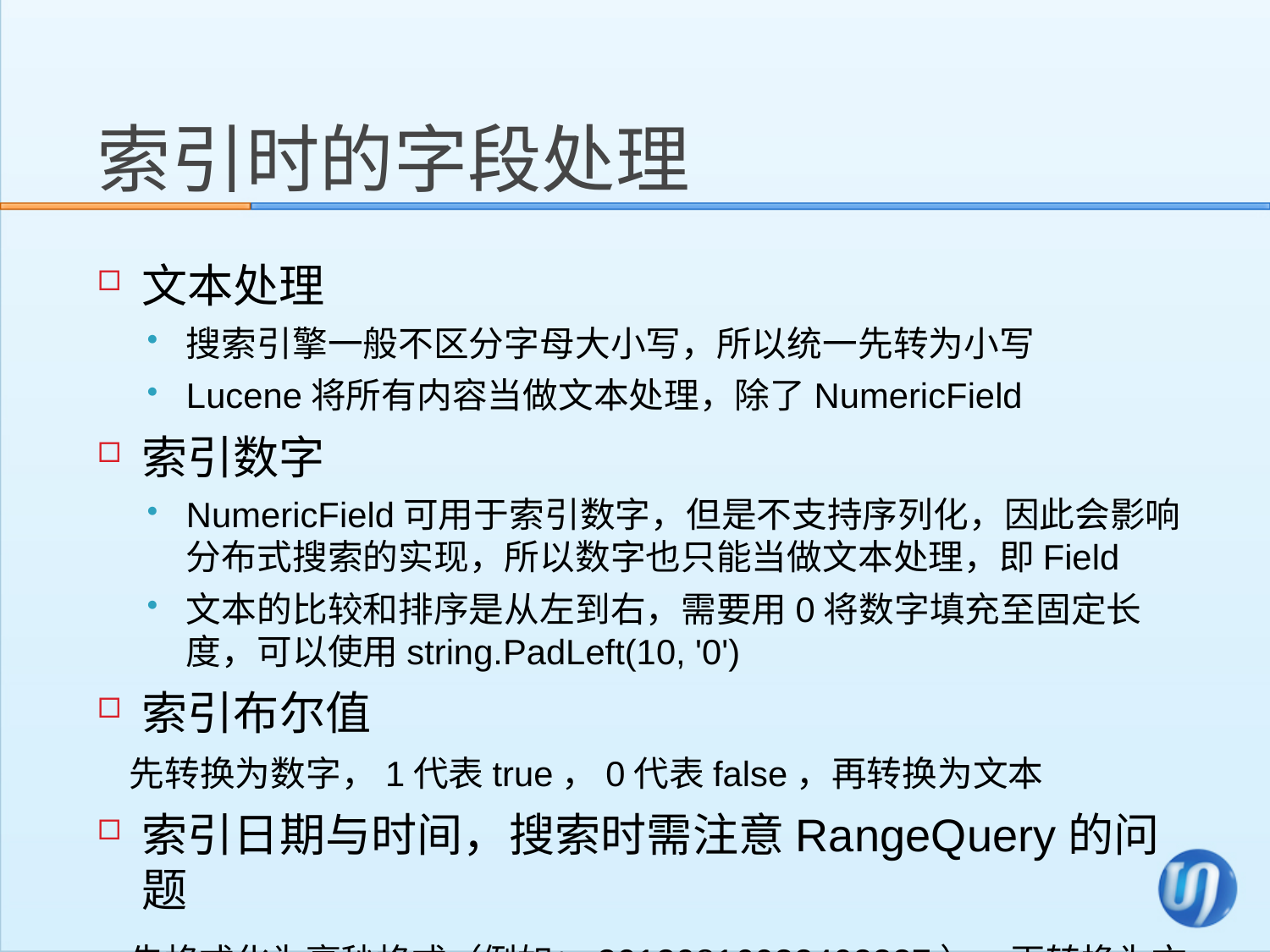

# 索引时的字段处理
文本处理
搜索引擎一般不区分字母大小写，所以统一先转为小写
Lucene将所有内容当做文本处理，除了NumericField
索引数字
NumericField可用于索引数字，但是不支持序列化，因此会影响分布式搜索的实现，所以数字也只能当做文本处理，即Field
文本的比较和排序是从左到右，需要用0将数字填充至固定长度，可以使用string.PadLeft(10, '0')
索引布尔值
   先转换为数字，1代表true，0代表false，再转换为文本
索引日期与时间，搜索时需注意RangeQuery的问题
  先格式化为毫秒格式（例如：20120816032402327），再转换为文本